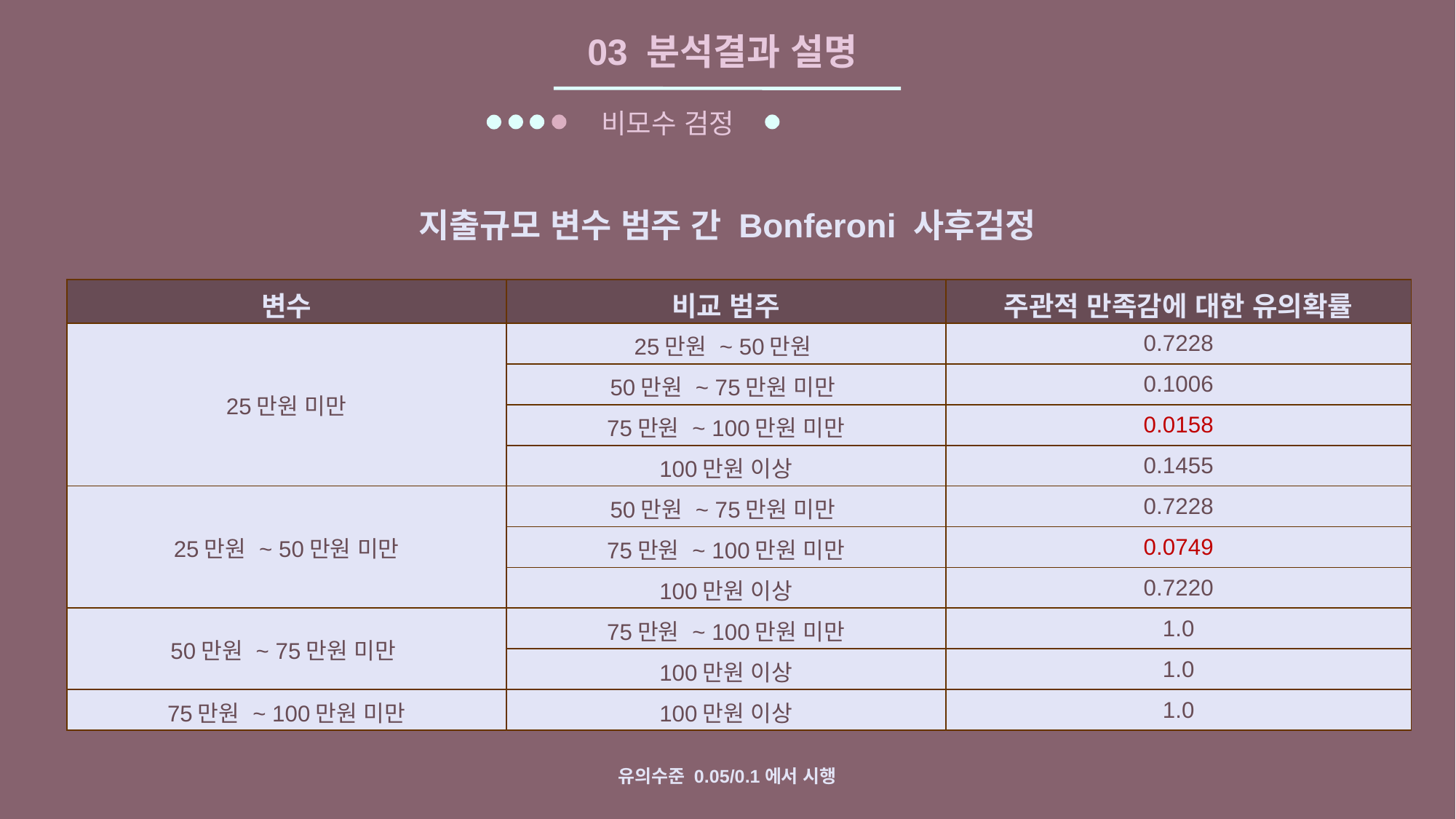

03 분석결과 설명
비모수 검정

지출규모 변수 범주 간 Bonferoni 사후검정
| 변수 | 비교 범주 | 주관적 만족감에 대한 유의확률 |
| --- | --- | --- |
| 25만원 미만 | 25만원 ~ 50만원 | 0.7228 |
|  | 50만원 ~ 75만원 미만 | 0.1006 |
|  | 75만원 ~ 100만원 미만 | 0.0158 |
|  | 100만원 이상 | 0.1455 |
| 25만원 ~ 50만원 미만 | 50만원 ~ 75만원 미만 | 0.7228 |
|  | 75만원 ~ 100만원 미만 | 0.0749 |
|  | 100만원 이상 | 0.7220 |
| 50만원 ~ 75만원 미만 | 75만원 ~ 100만원 미만 | 1.0 |
|  | 100만원 이상 | 1.0 |
| 75만원 ~ 100만원 미만 | 100만원 이상 | 1.0 |
유의수준 0.05/0.1에서 시행